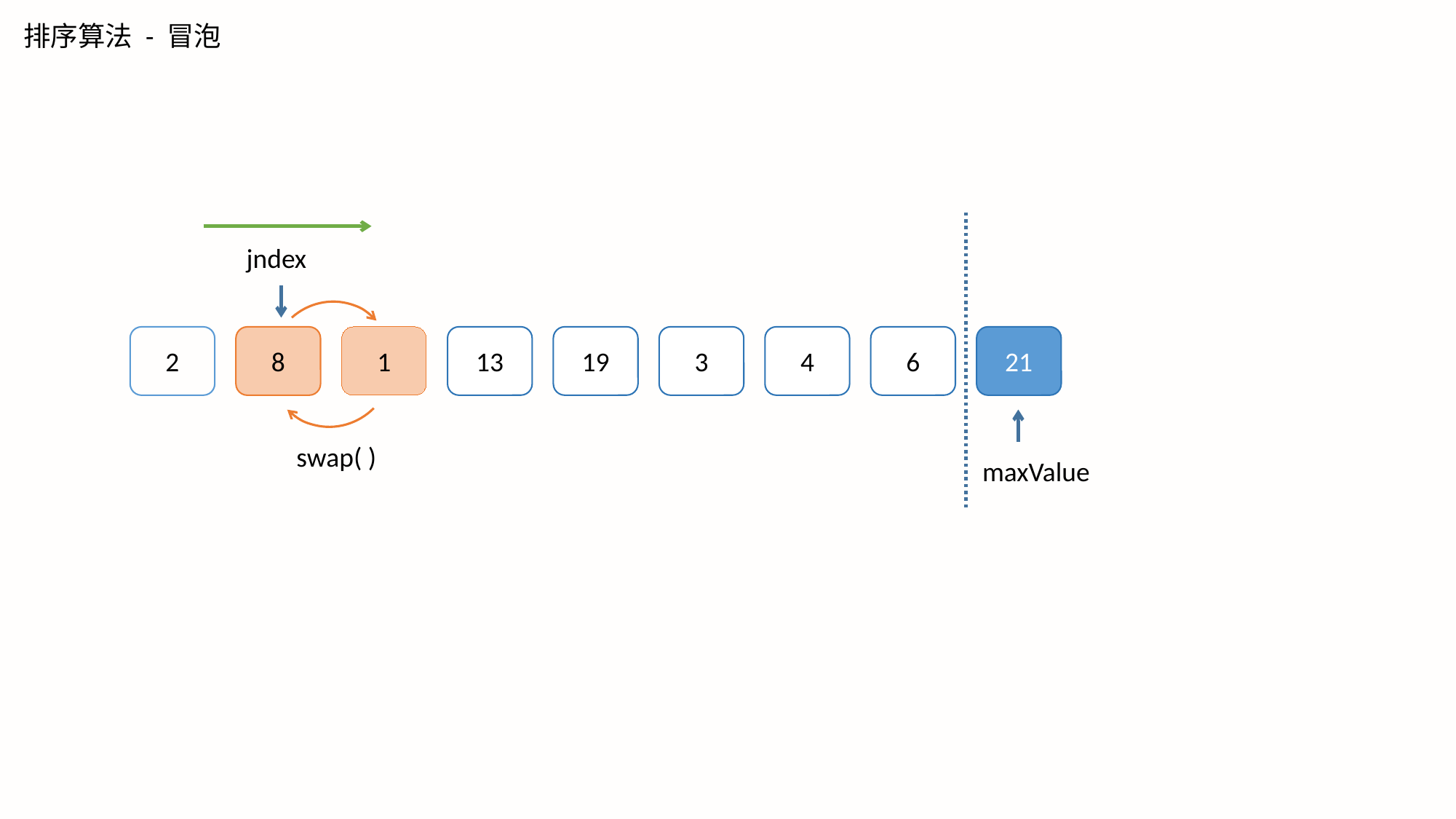

排序算法 - 冒泡
jndex

1
13
19
3
4
6
21
2
8
maxValue

swap( )

minIndex
swap( )